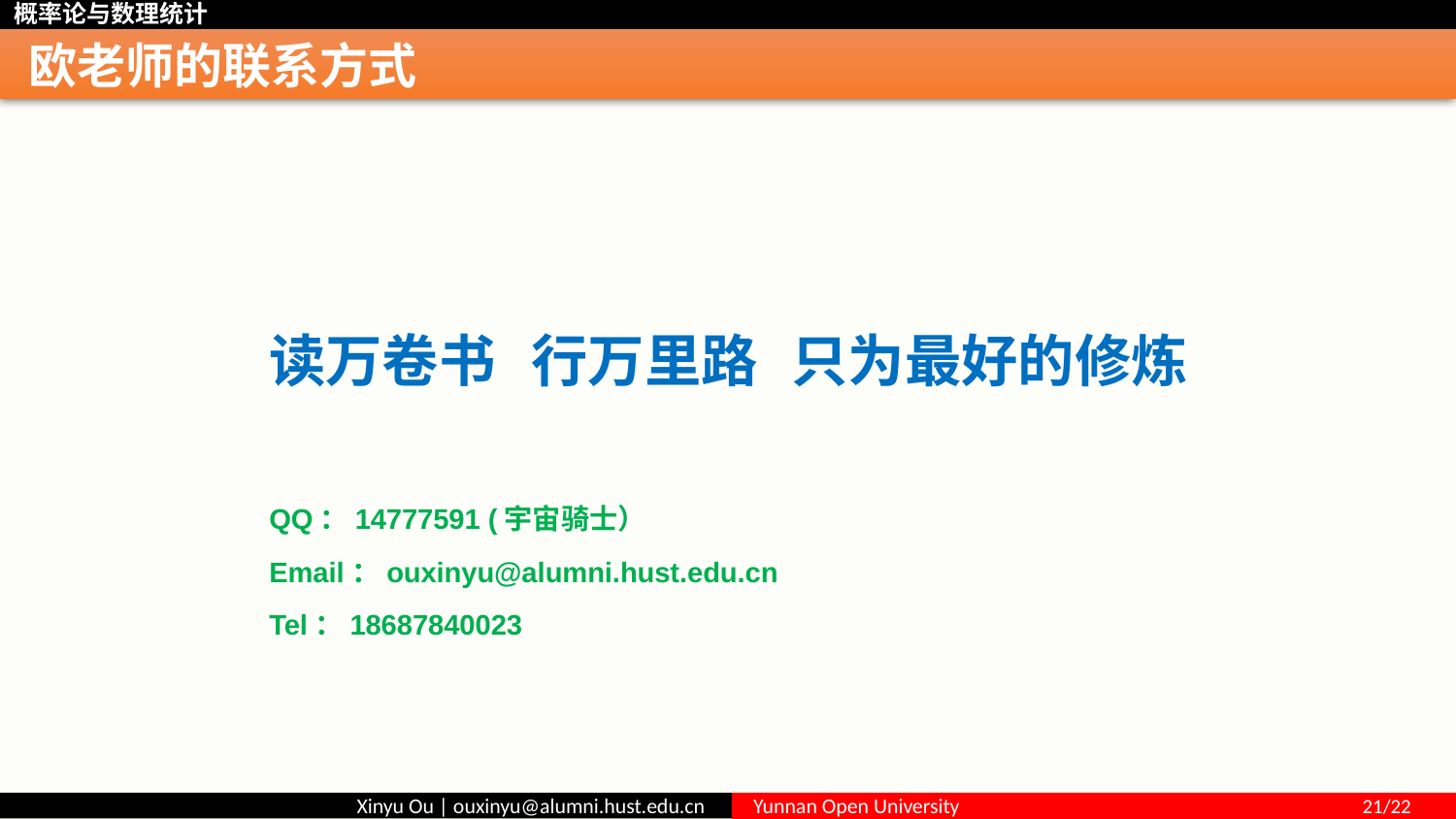

# 欧老师的联系方式
读万卷书	行万里路	只为最好的修炼
QQ：14777591 (宇宙骑士）
Email：ouxinyu@alumni.hust.edu.cn
Tel：18687840023